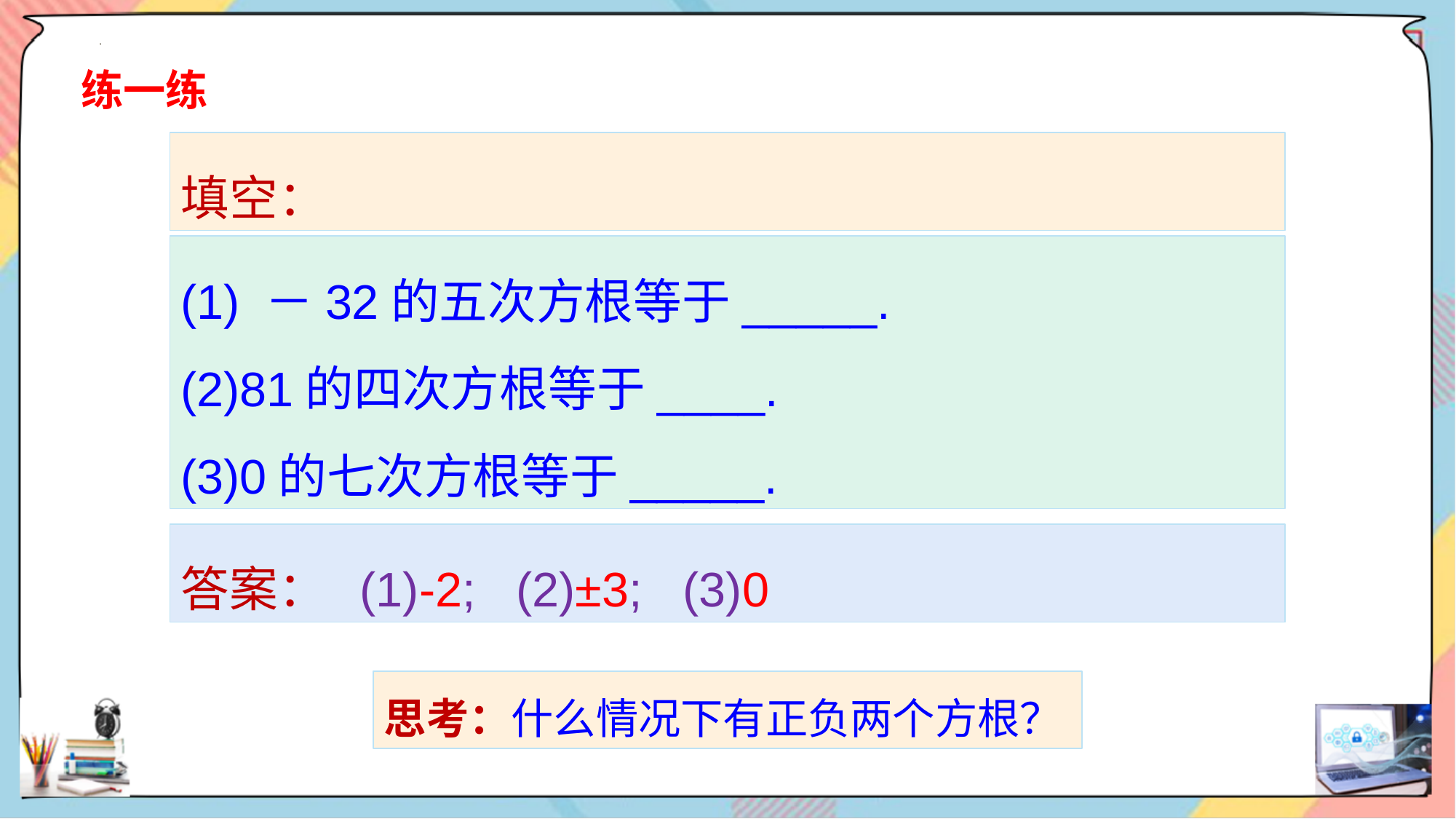

练一练
填空：
－2
(1) －32的五次方根等于_____.
(2)81的四次方根等于____.
(3)0的七次方根等于_____.
答案：  (1)-2;   (2)±3;   (3)0
思考：什么情况下有正负两个方根？